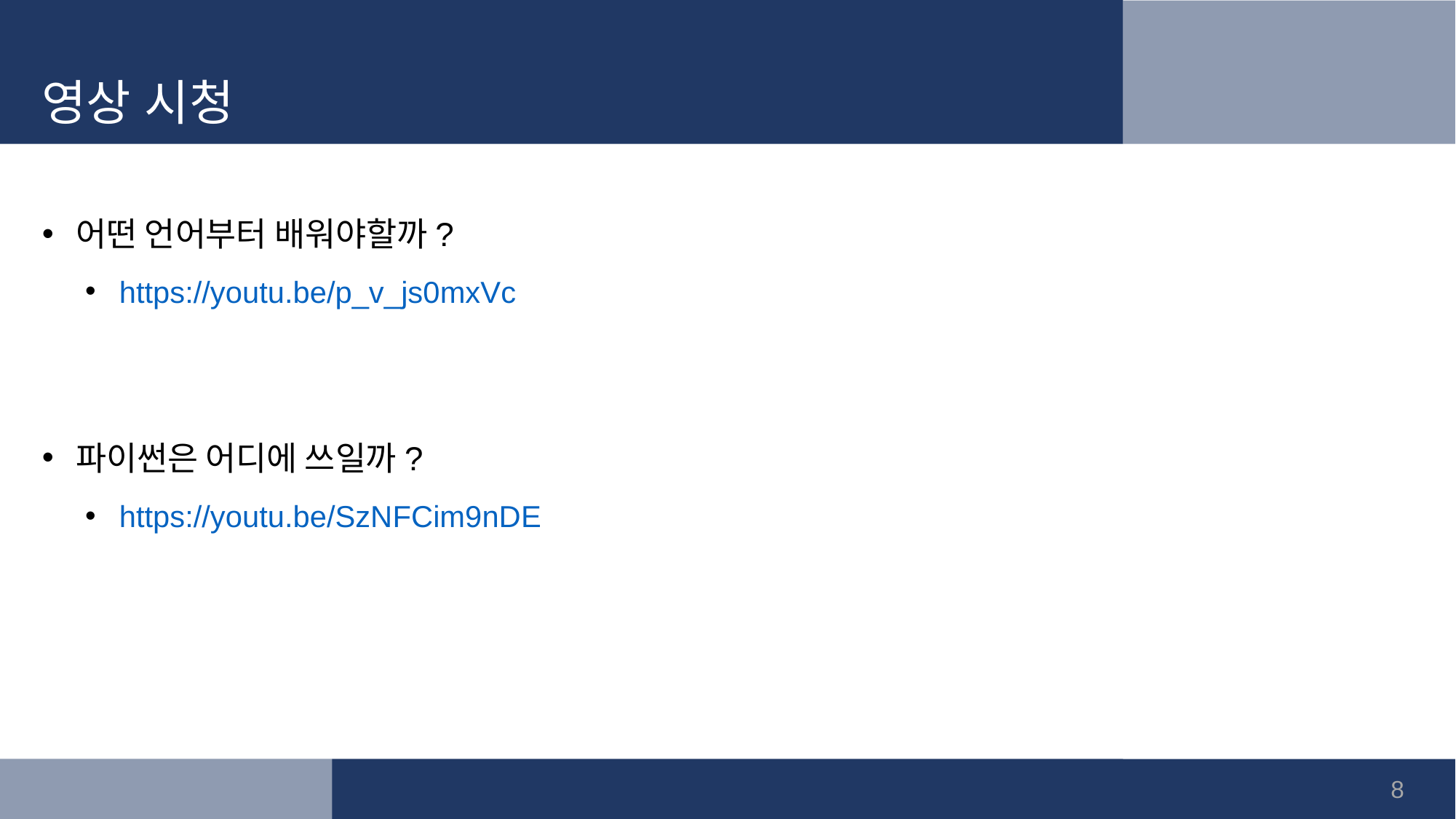

영상 시청
어떤 언어부터 배워야할까?
https://youtu.be/p_v_js0mxVc
파이썬은 어디에 쓰일까?
https://youtu.be/SzNFCim9nDE

8